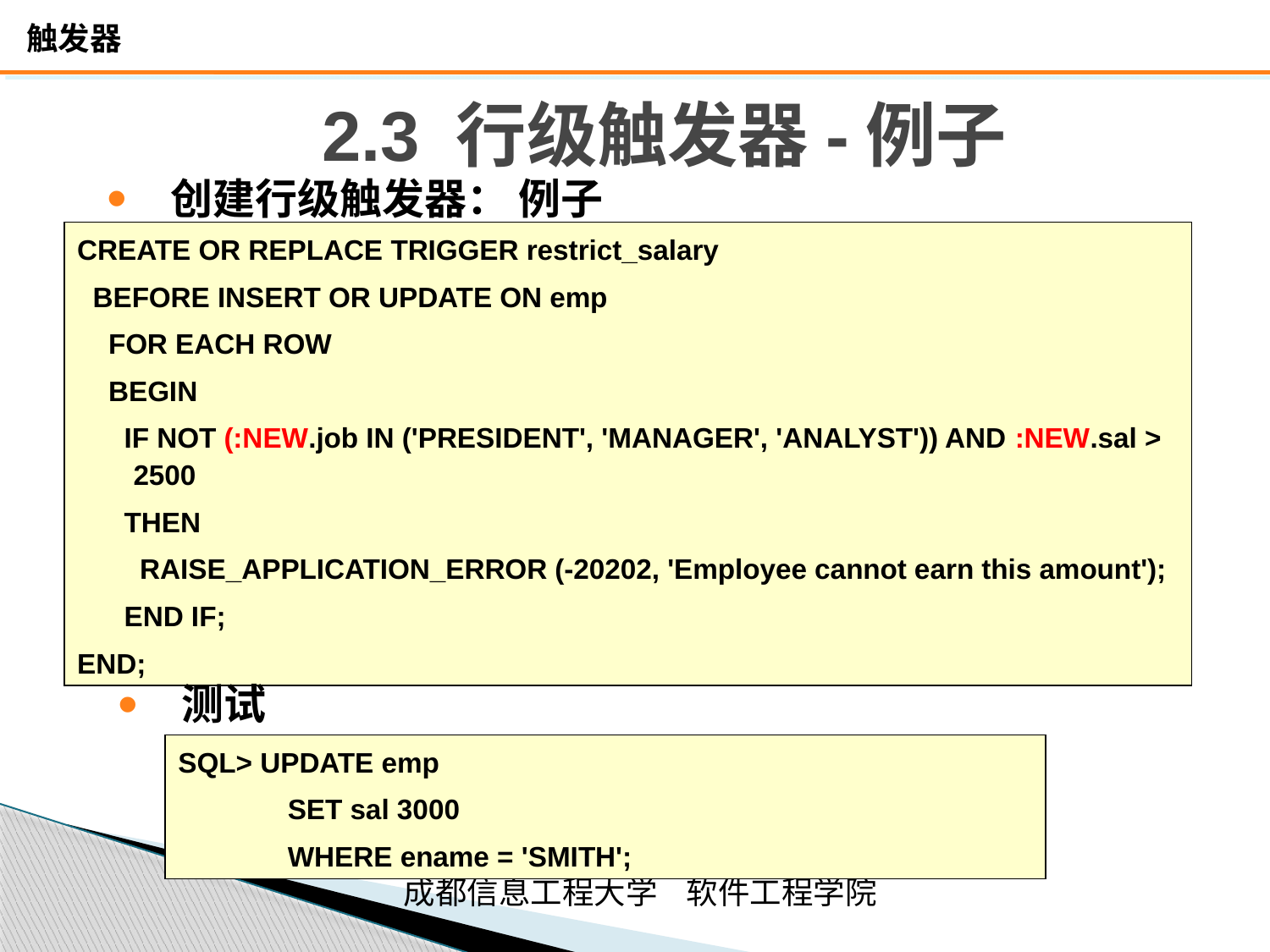

# 2.3 行级触发器-例子
创建行级触发器： 例子
CREATE OR REPLACE TRIGGER restrict_salary
  BEFORE INSERT OR UPDATE ON emp
    FOR EACH ROW
    BEGIN
      IF NOT (:NEW.job IN ('PRESIDENT', 'MANAGER', 'ANALYST')) AND :NEW.sal > 2500
      THEN
        RAISE_APPLICATION_ERROR (-20202, 'Employee cannot earn this amount');
      END IF;
END;
测试
SQL> UPDATE emp
              SET sal 3000
              WHERE ename = 'SMITH';